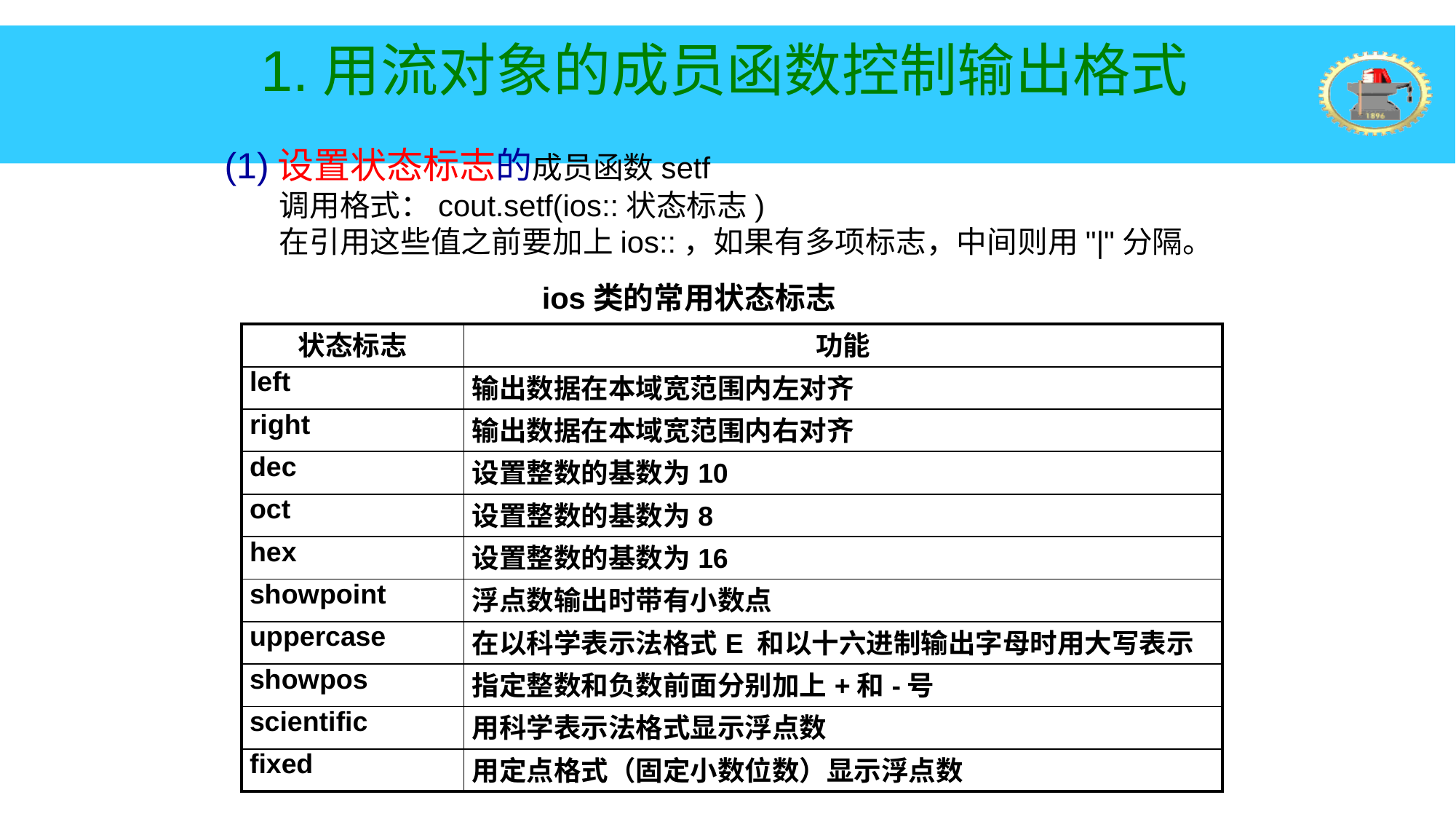

1.用流对象的成员函数控制输出格式
(1)设置状态标志的成员函数setf
调用格式：cout.setf(ios::状态标志)
在引用这些值之前要加上ios::，如果有多项标志，中间则用"|"分隔。
ios类的常用状态标志
| 状态标志 | 功能 |
| --- | --- |
| left | 输出数据在本域宽范围内左对齐 |
| right | 输出数据在本域宽范围内右对齐 |
| dec | 设置整数的基数为10 |
| oct | 设置整数的基数为8 |
| hex | 设置整数的基数为16 |
| showpoint | 浮点数输出时带有小数点 |
| uppercase | 在以科学表示法格式E 和以十六进制输出字母时用大写表示 |
| showpos | 指定整数和负数前面分别加上+和-号 |
| scientific | 用科学表示法格式显示浮点数 |
| fixed | 用定点格式（固定小数位数）显示浮点数 |